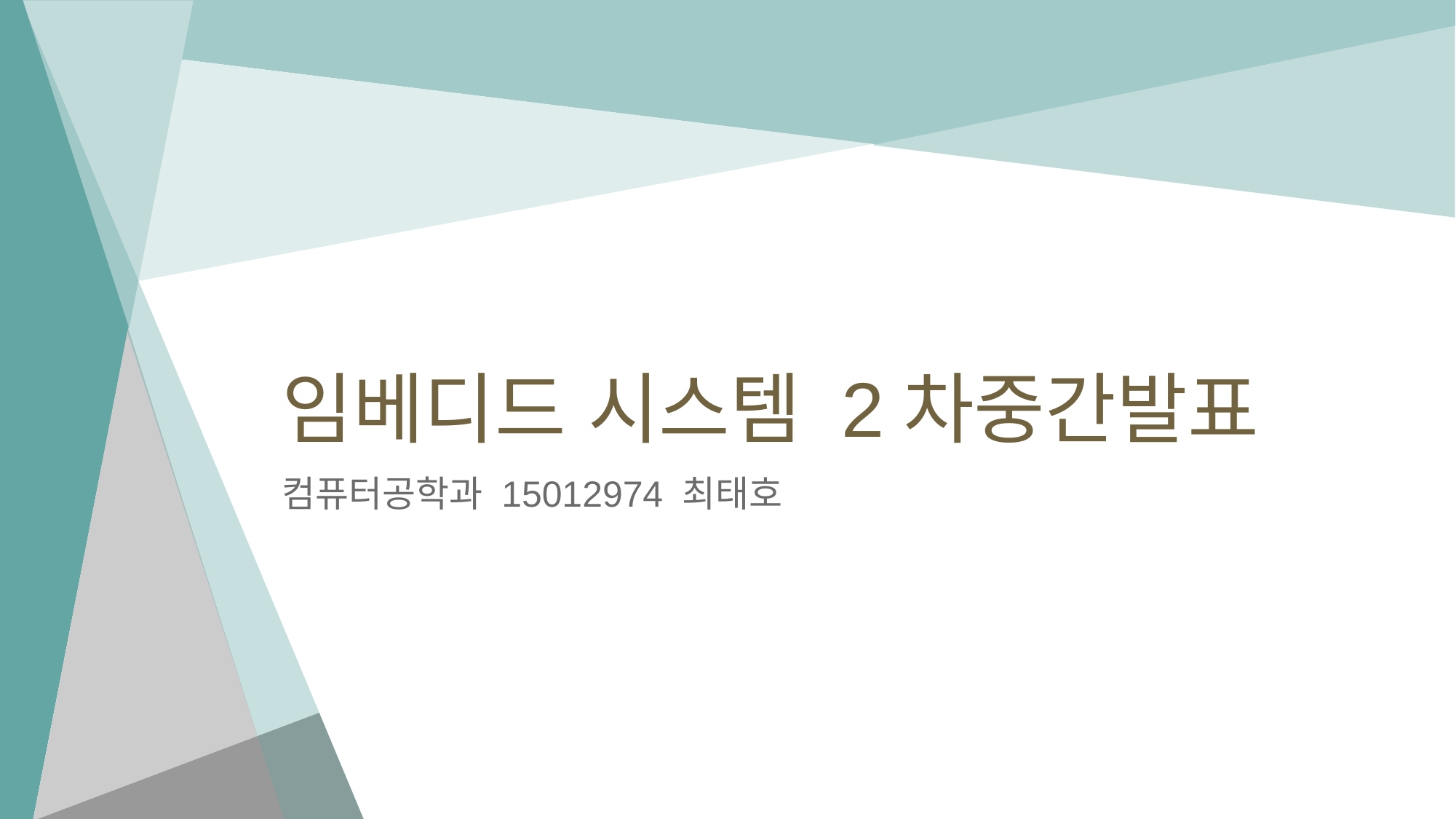

# 임베디드 시스템 2차중간발표
컴퓨터공학과 15012974 최태호